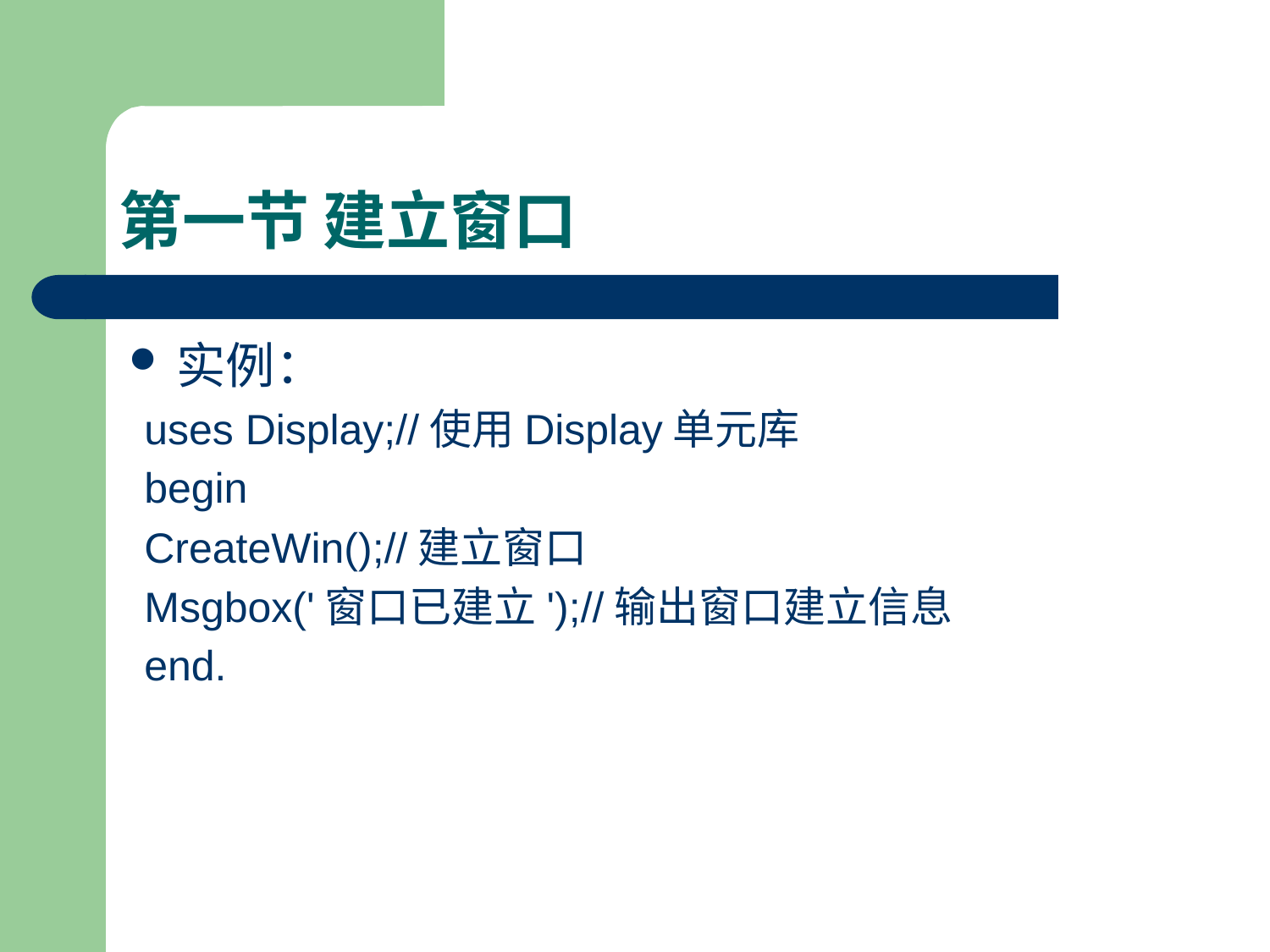

# 第一节 建立窗口
实例：
uses Display;//使用Display单元库
begin
CreateWin();//建立窗口
Msgbox('窗口已建立');//输出窗口建立信息
end.